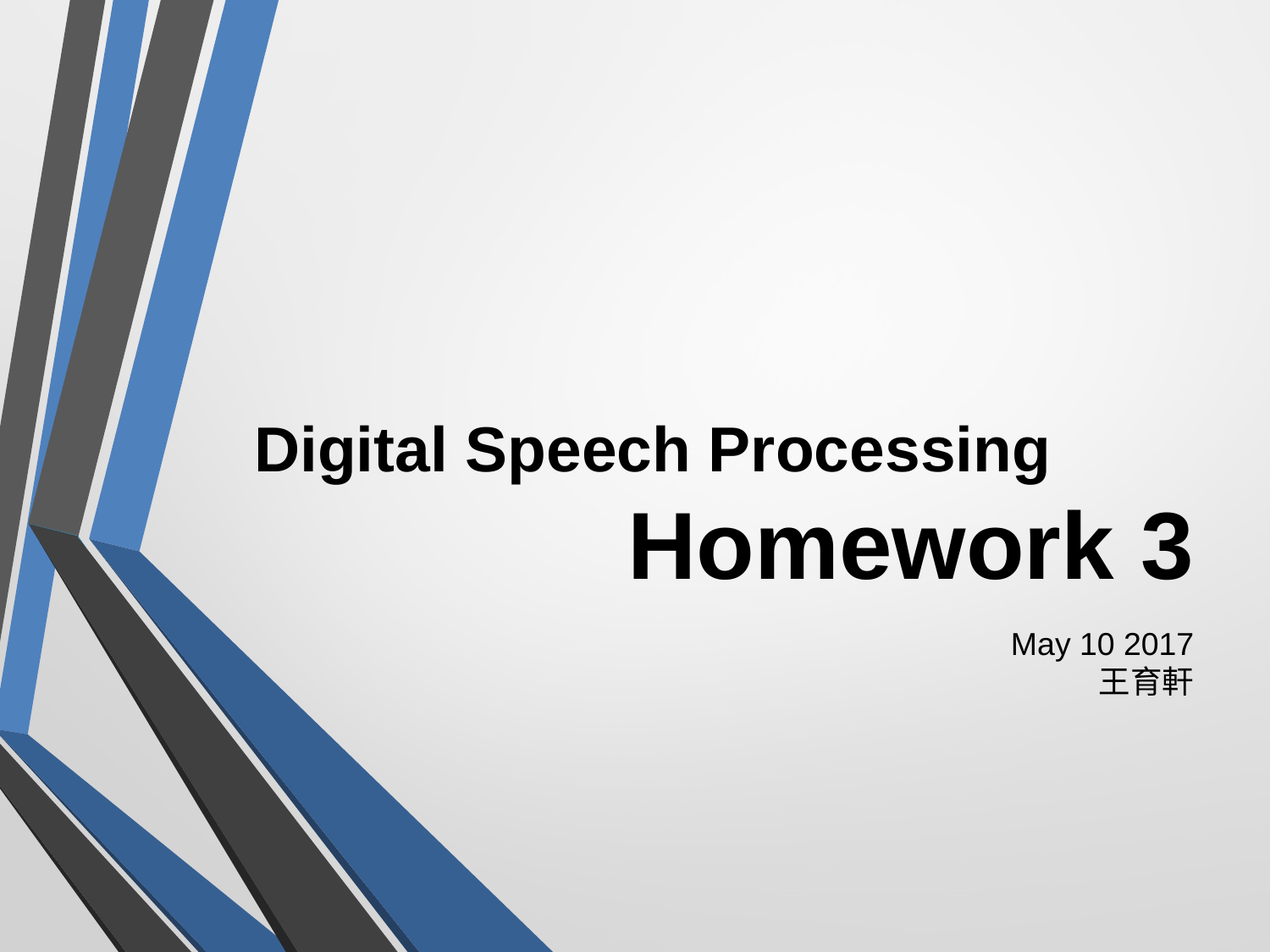

Digital Speech Processing
Homework 3
May 10 2017
王育軒